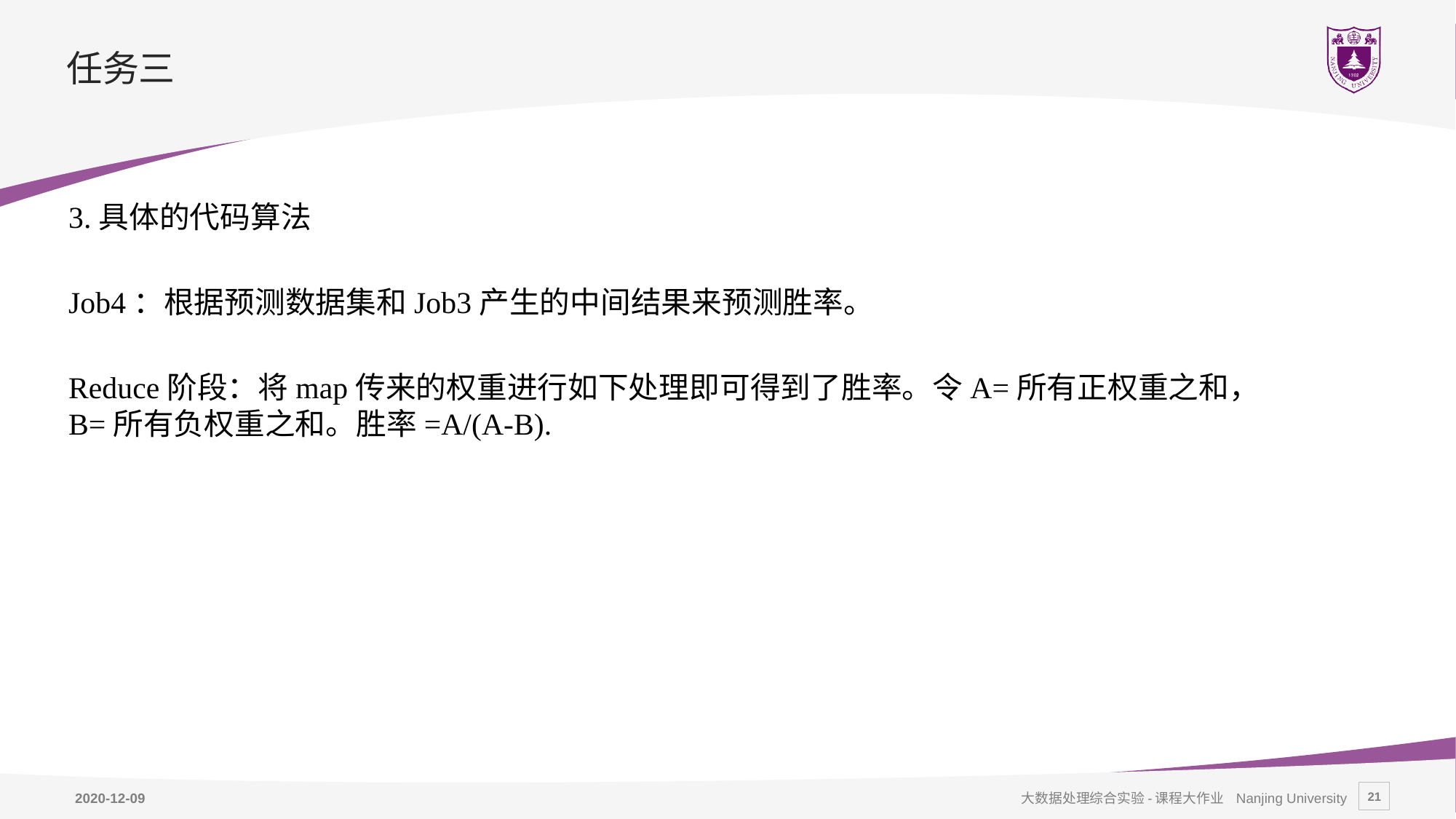

# 任务三
3.具体的代码算法

Job4：根据预测数据集和Job3产生的中间结果来预测胜率。

Reduce阶段：将map传来的权重进行如下处理即可得到了胜率。令A=所有正权重之和，B=所有负权重之和。胜率=A/(A-B).